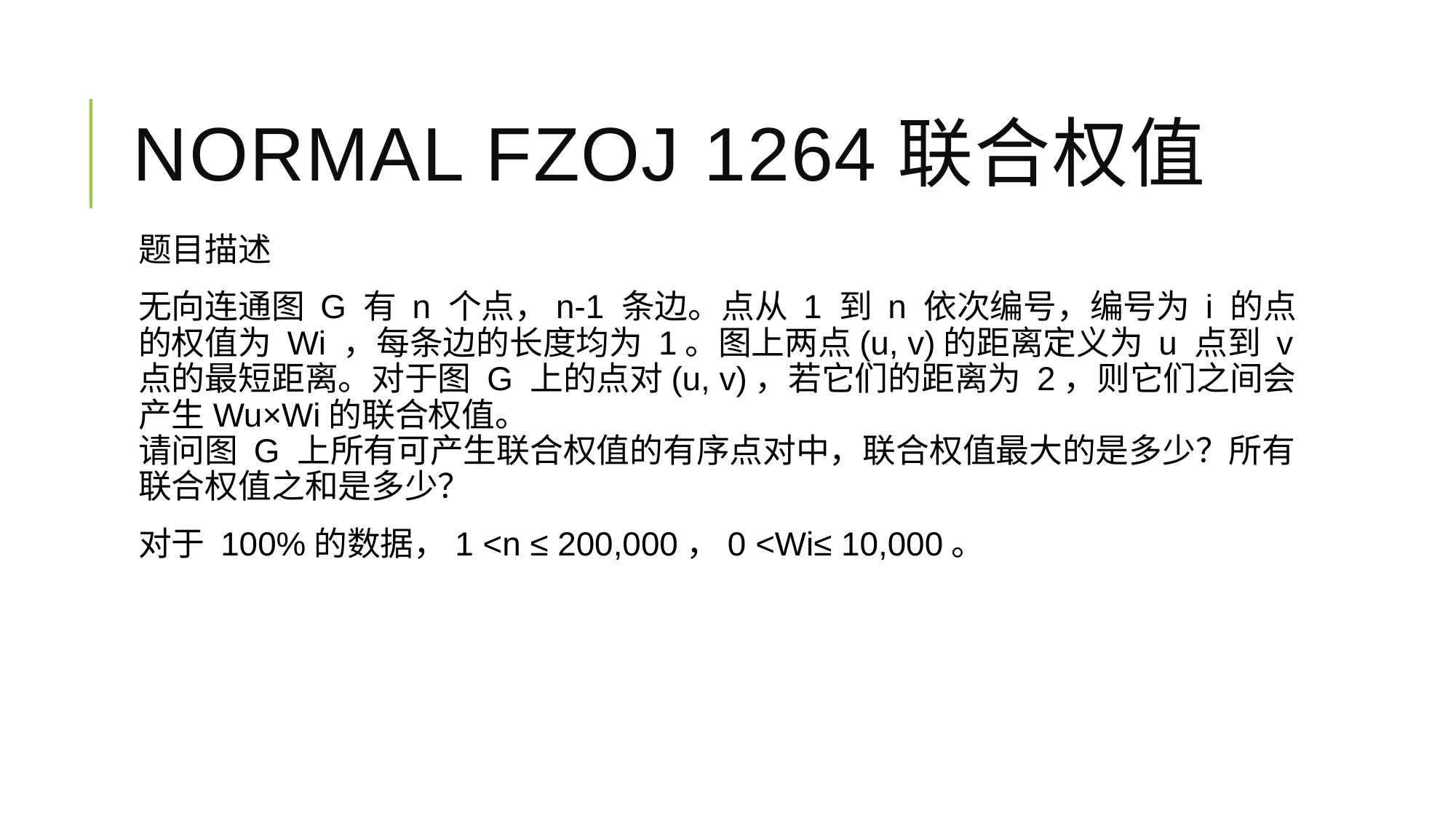

# Normal FZOJ 1264联合权值
题目描述
无向连通图 G 有 n 个点，n-1 条边。点从 1 到 n 依次编号，编号为 i 的点的权值为 Wi ，每条边的长度均为 1。图上两点(u, v)的距离定义为 u 点到 v 点的最短距离。对于图 G 上的点对(u, v)，若它们的距离为 2，则它们之间会产生Wu×Wi的联合权值。
请问图 G 上所有可产生联合权值的有序点对中，联合权值最大的是多少？所有联合权值之和是多少？
对于 100%的数据，1 <n ≤ 200,000，0 <Wi≤ 10,000。